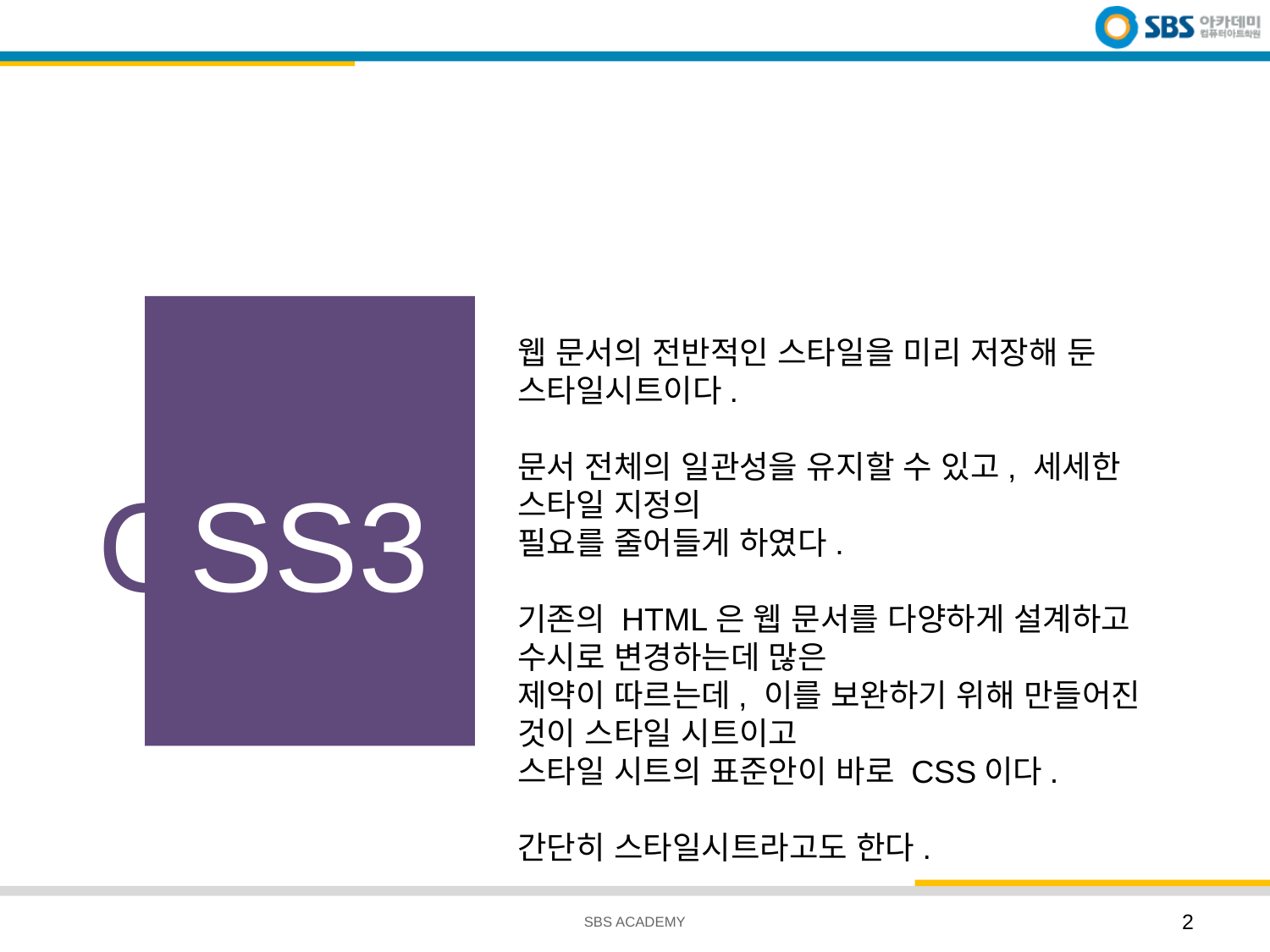

# CSS3
웹 문서의 전반적인 스타일을 미리 저장해 둔 스타일시트이다.

문서 전체의 일관성을 유지할 수 있고, 세세한 스타일 지정의
필요를 줄어들게 하였다.

기존의 HTML은 웹 문서를 다양하게 설계하고 수시로 변경하는데 많은
제약이 따르는데, 이를 보완하기 위해 만들어진 것이 스타일 시트이고
스타일 시트의 표준안이 바로 CSS이다.

간단히 스타일시트라고도 한다.
SBS ACADEMY
2